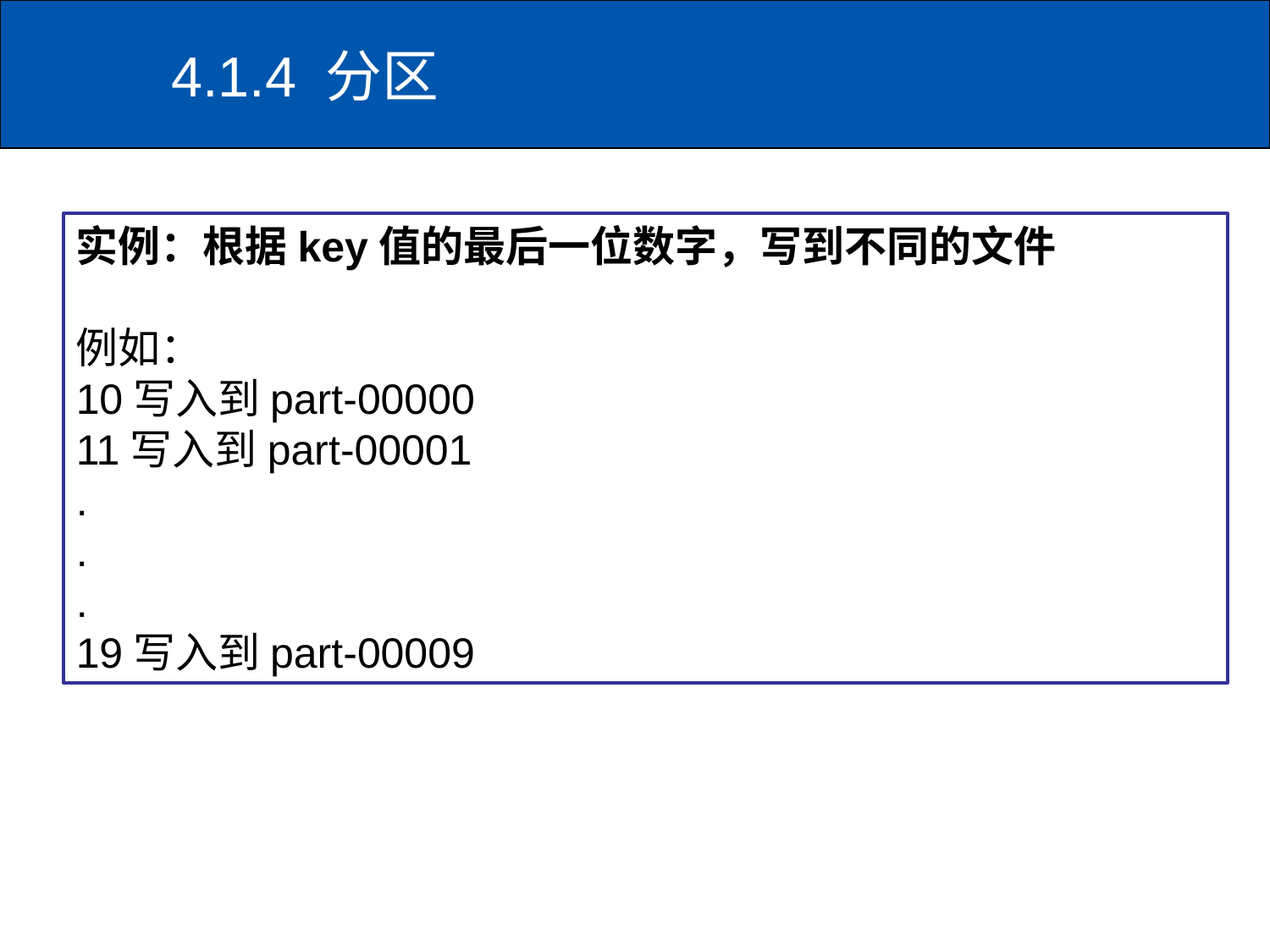

# 4.1.4 分区
实例：根据key值的最后一位数字，写到不同的文件

例如：
10写入到part-00000
11写入到part-00001
.
.
.
19写入到part-00009